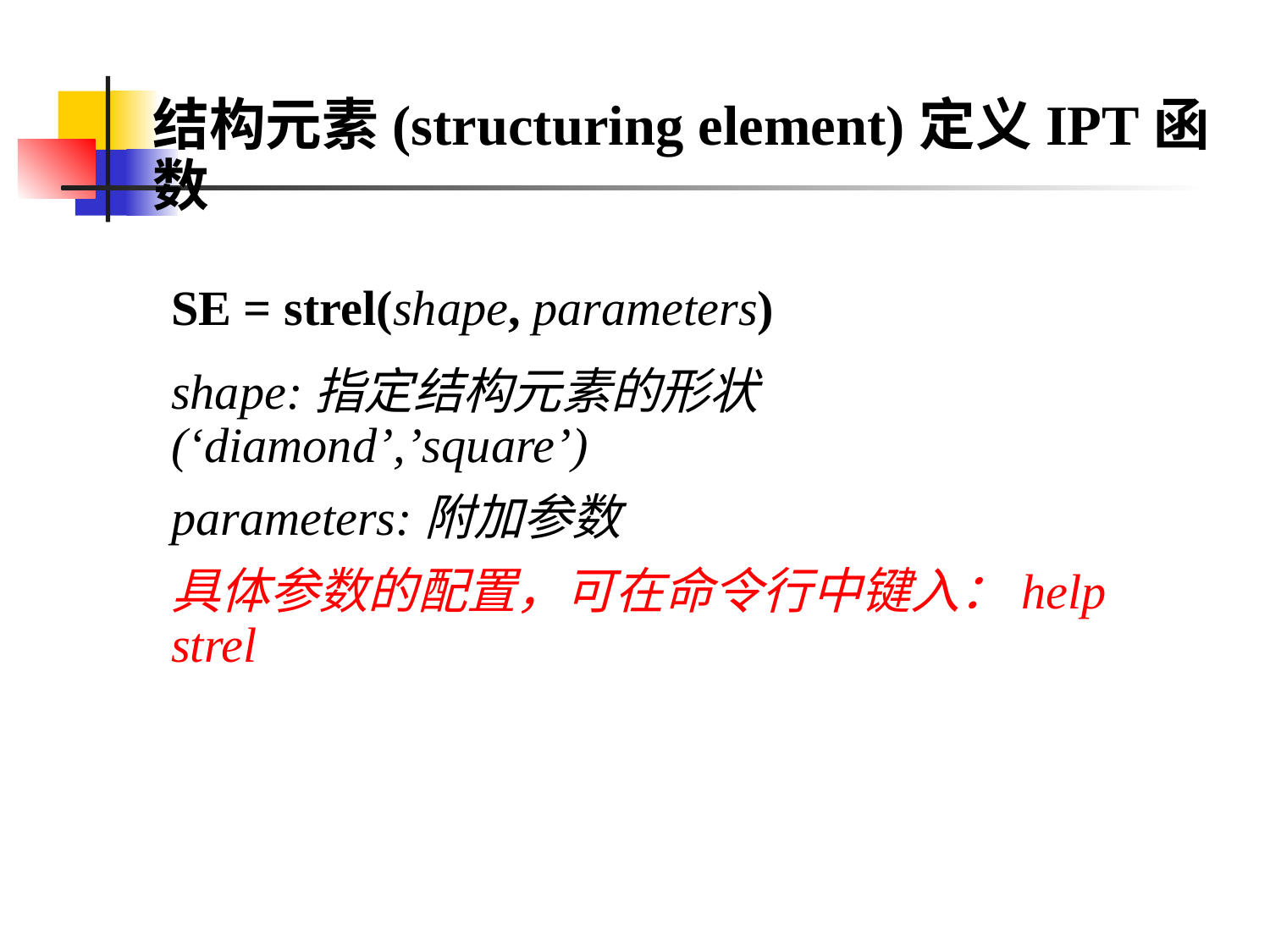

结构元素(structuring element)定义IPT函数

SE = strel(shape, parameters)
shape:指定结构元素的形状(‘diamond’,’square’)
parameters:附加参数
具体参数的配置，可在命令行中键入：help strel